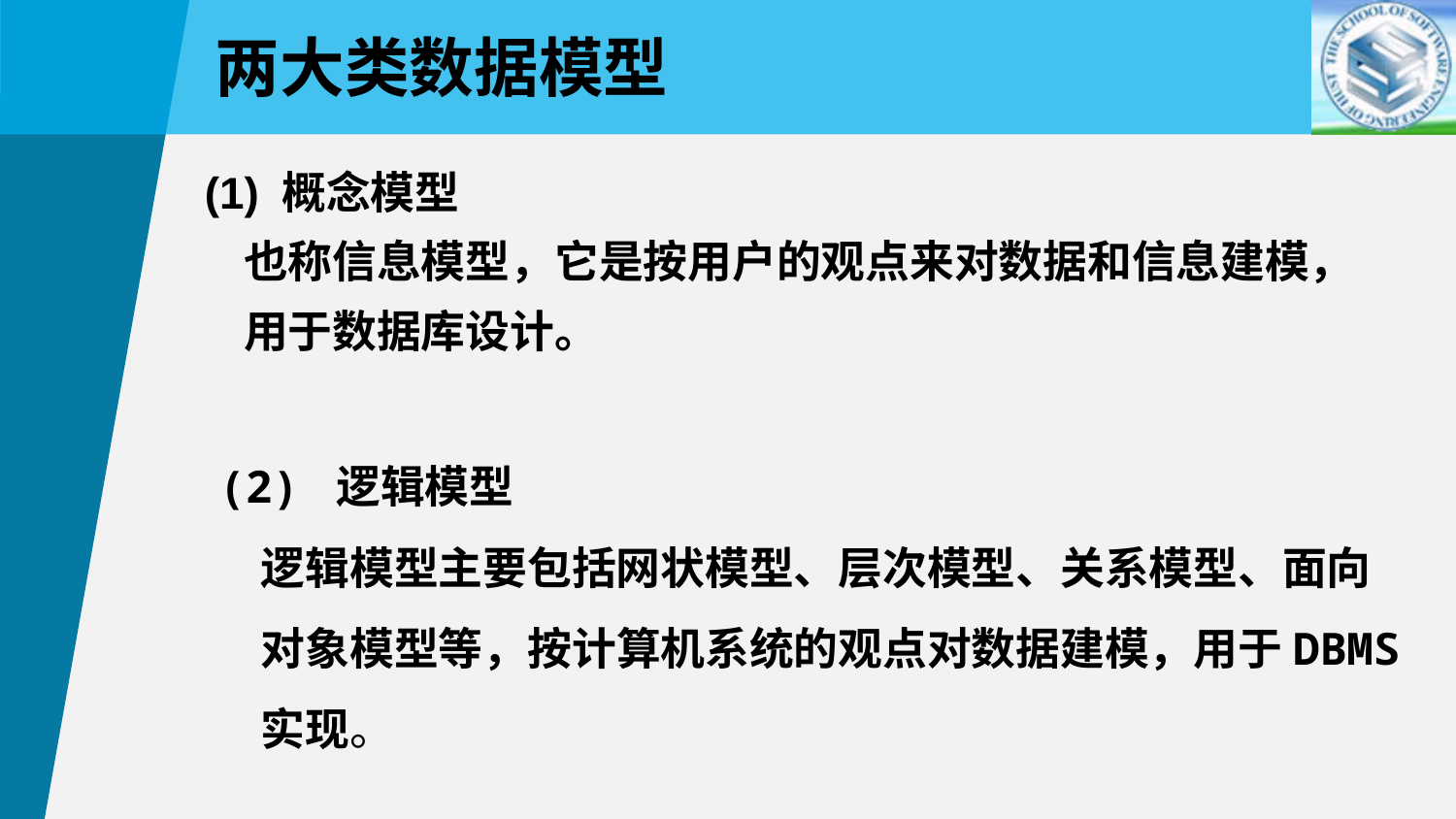

两大类数据模型
 (1) 概念模型
    也称信息模型，它是按用户的观点来对数据和信息建模，
    用于数据库设计。

 (2) 逻辑模型
  逻辑模型主要包括网状模型、层次模型、关系模型、面向
  对象模型等，按计算机系统的观点对数据建模，用于DBMS
  实现。